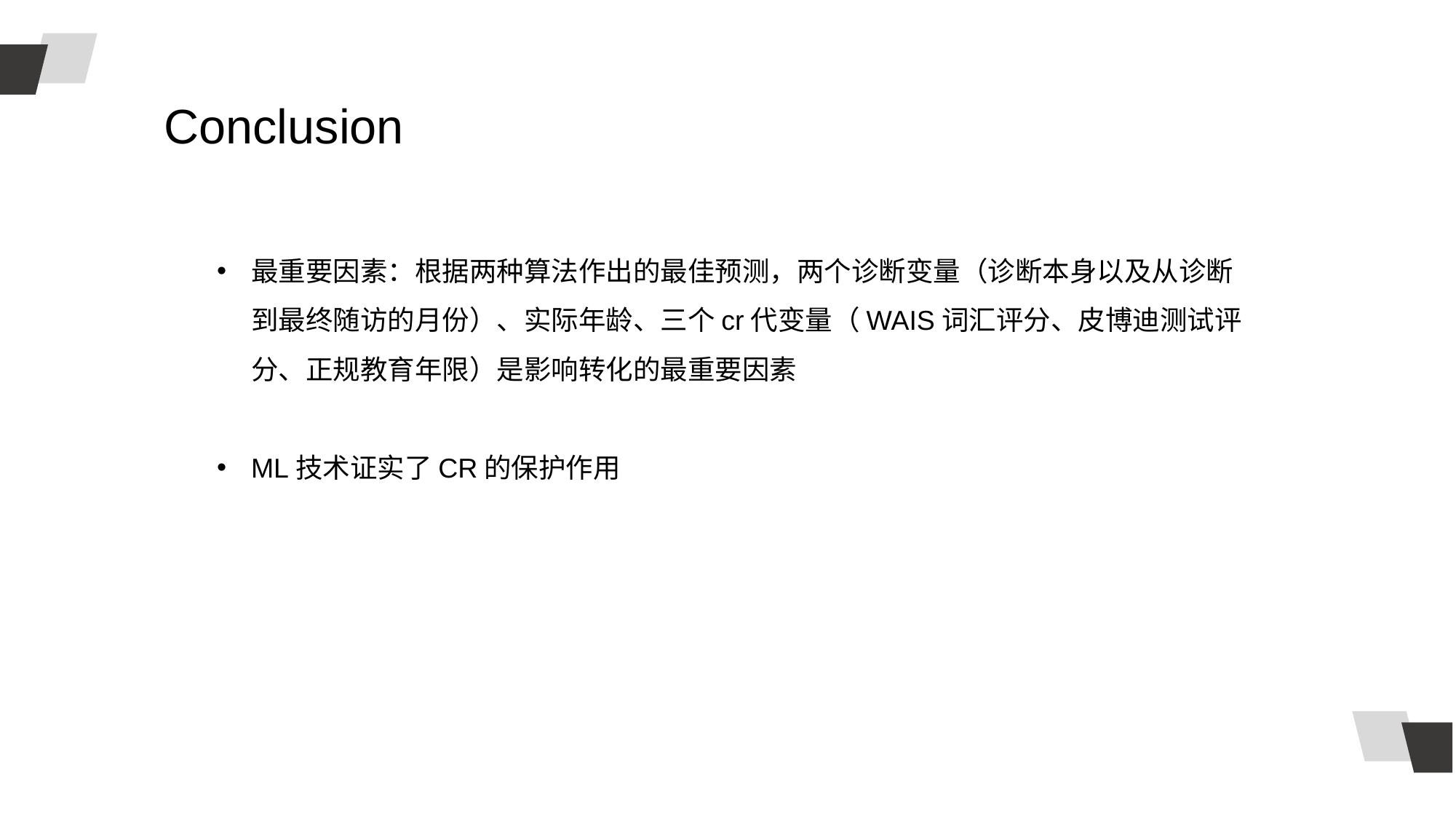

Conclusion

最重要因素：根据两种算法作出的最佳预测，两个诊断变量（诊断本身以及从诊断到最终随访的月份）、实际年龄、三个cr代变量（WAIS词汇评分、皮博迪测试评分、正规教育年限）是影响转化的最重要因素

ML技术证实了CR的保护作用